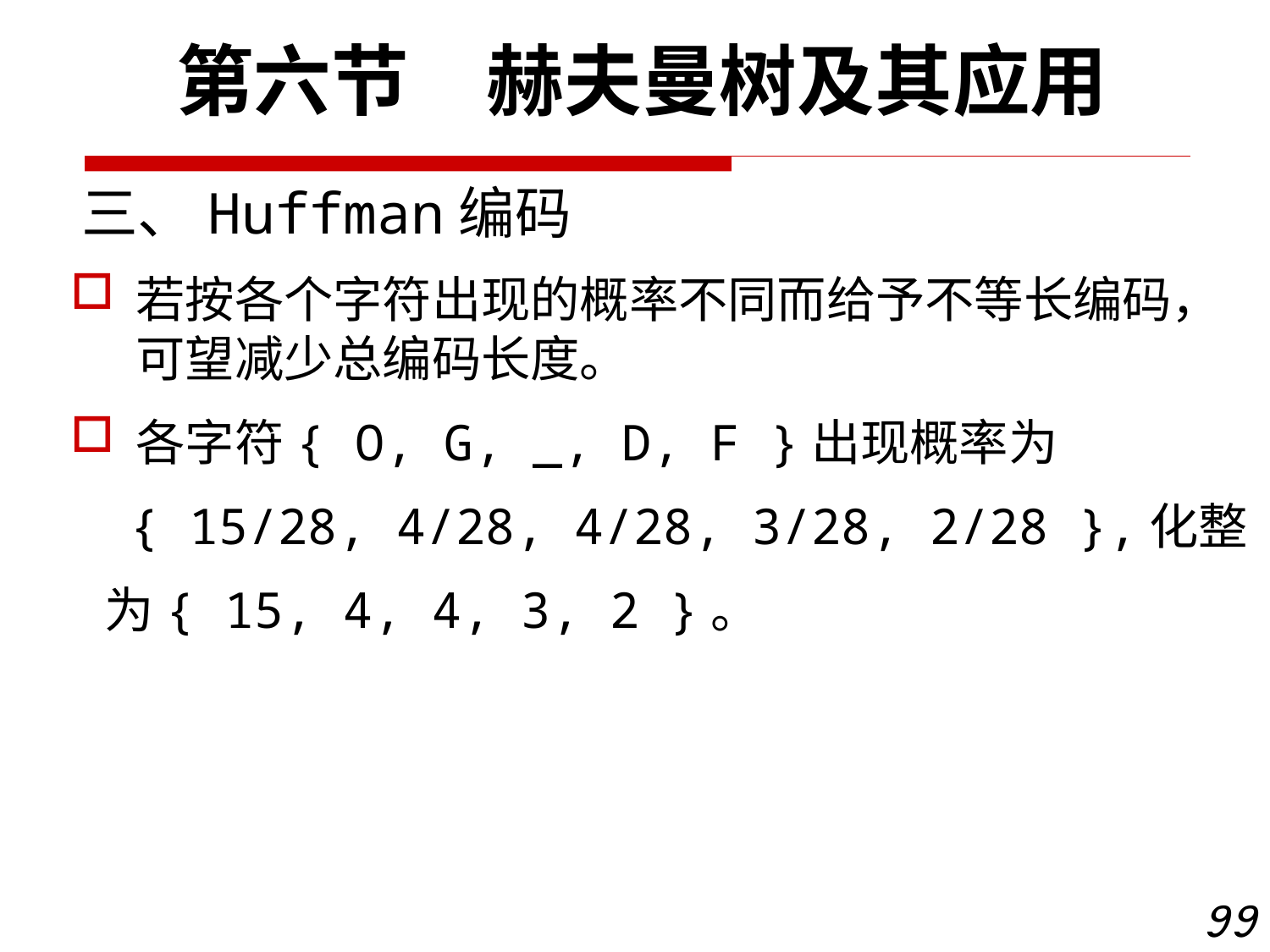

第六节　赫夫曼树及其应用
# 三、Huffman编码
若按各个字符出现的概率不同而给予不等长编码，可望减少总编码长度。
各字符{ O, G, _, D, F }出现概率为
  { 15/28, 4/28, 4/28, 3/28, 2/28 },化整
  为{ 15, 4, 4, 3, 2 }。
99